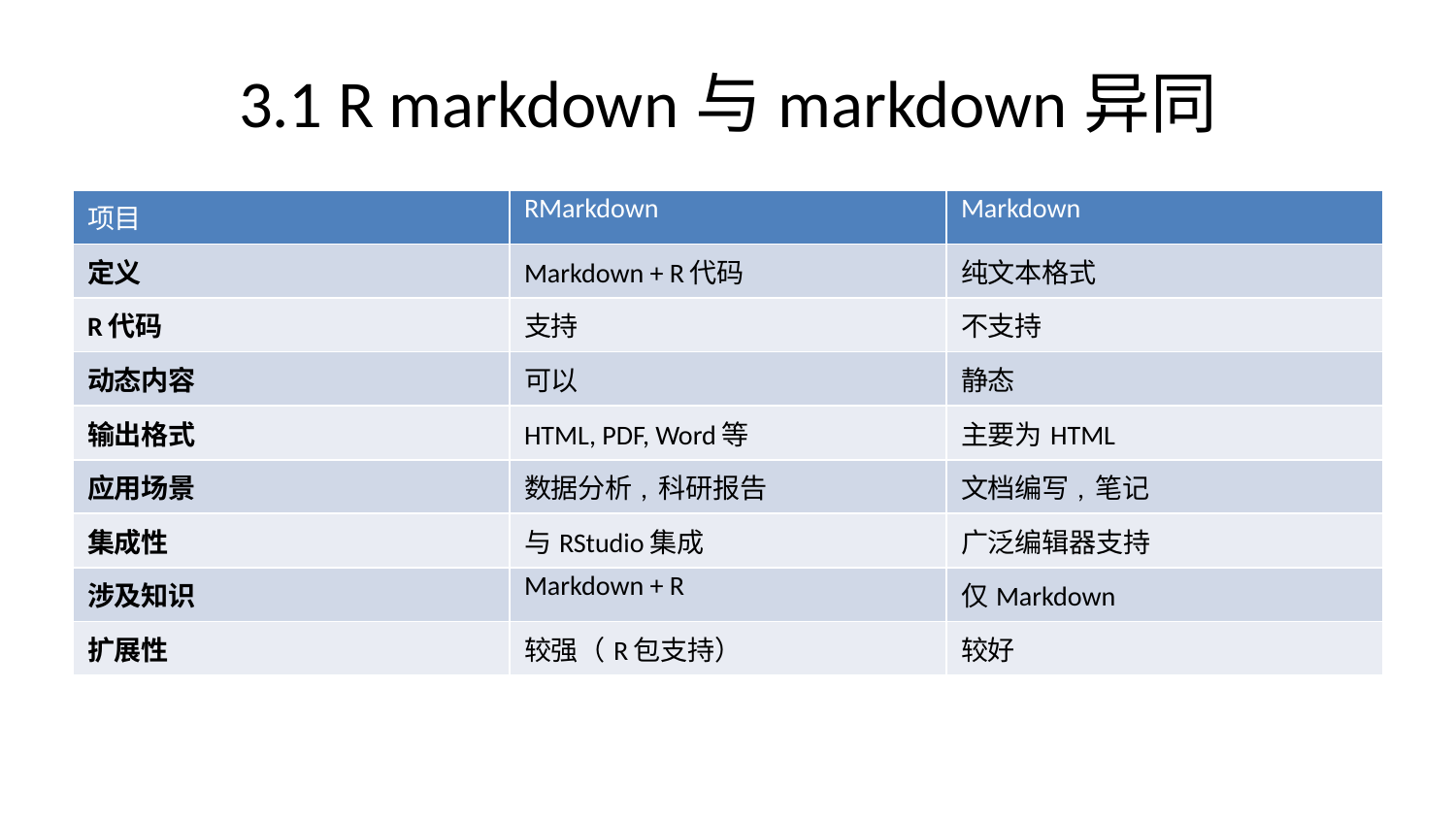

# 3.1 R markdown与markdown异同
| 项目 | RMarkdown | Markdown |
| --- | --- | --- |
| 定义 | Markdown + R代码 | 纯文本格式 |
| R代码 | 支持 | 不支持 |
| 动态内容 | 可以 | 静态 |
| 输出格式 | HTML, PDF, Word等 | 主要为HTML |
| 应用场景 | 数据分析, 科研报告 | 文档编写, 笔记 |
| 集成性 | 与RStudio集成 | 广泛编辑器支持 |
| 涉及知识 | Markdown + R | 仅Markdown |
| 扩展性 | 较强（R包支持） | 较好 |